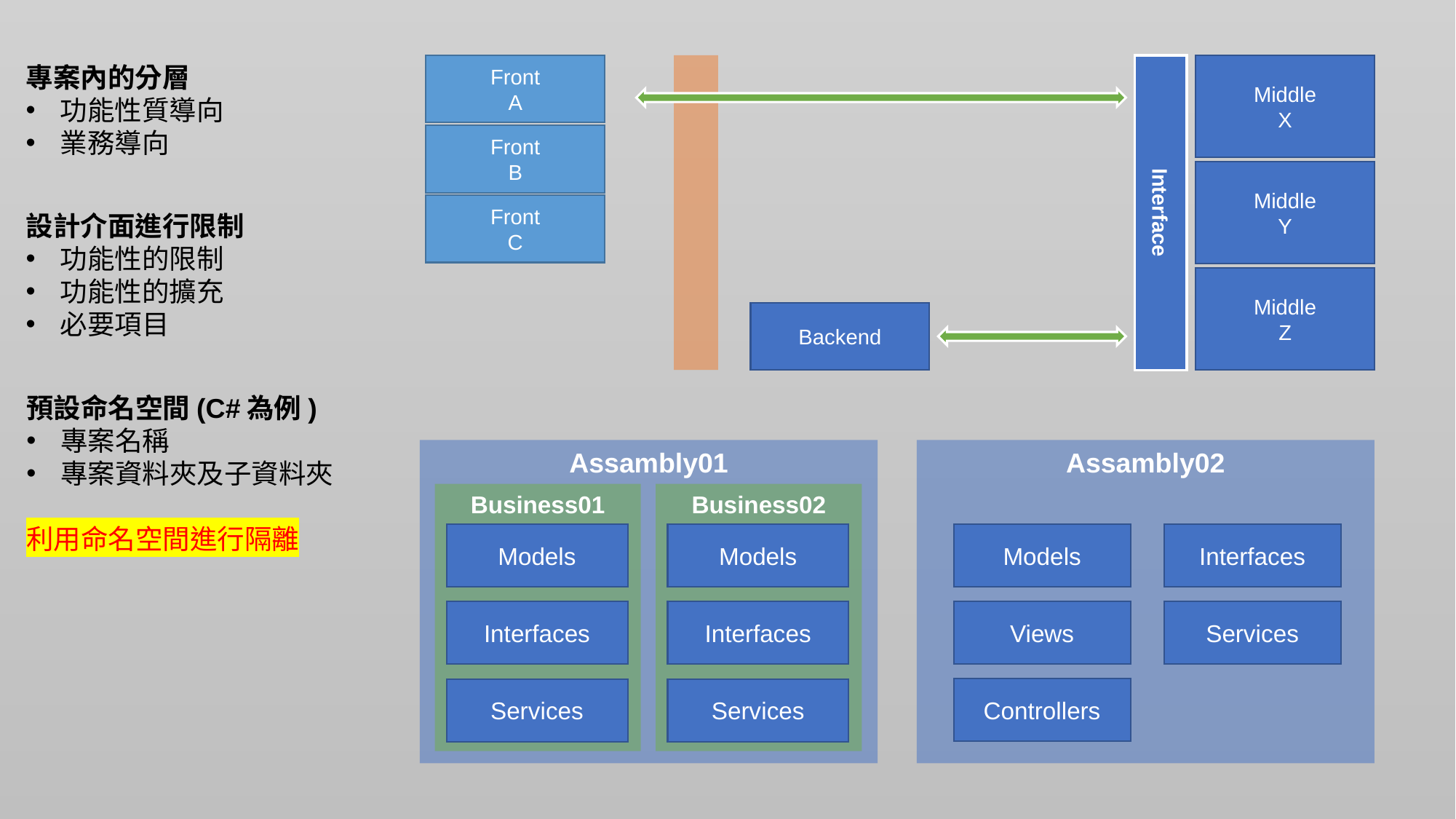

專案內的分層
功能性質導向
業務導向

Front
A
Front
B
Front
C
Middle
X
Interface
Middle
Y
Middle
Z

Backend

設計介面進行限制
功能性的限制
功能性的擴充
必要項目
預設命名空間(C#為例)
專案名稱
專案資料夾及子資料夾

利用命名空間進行隔離
Assambly02
Models
Interfaces
Views
Services
Controllers
Assambly01
Business01
Models
Interfaces
Services
Business02
Models
Interfaces
Services